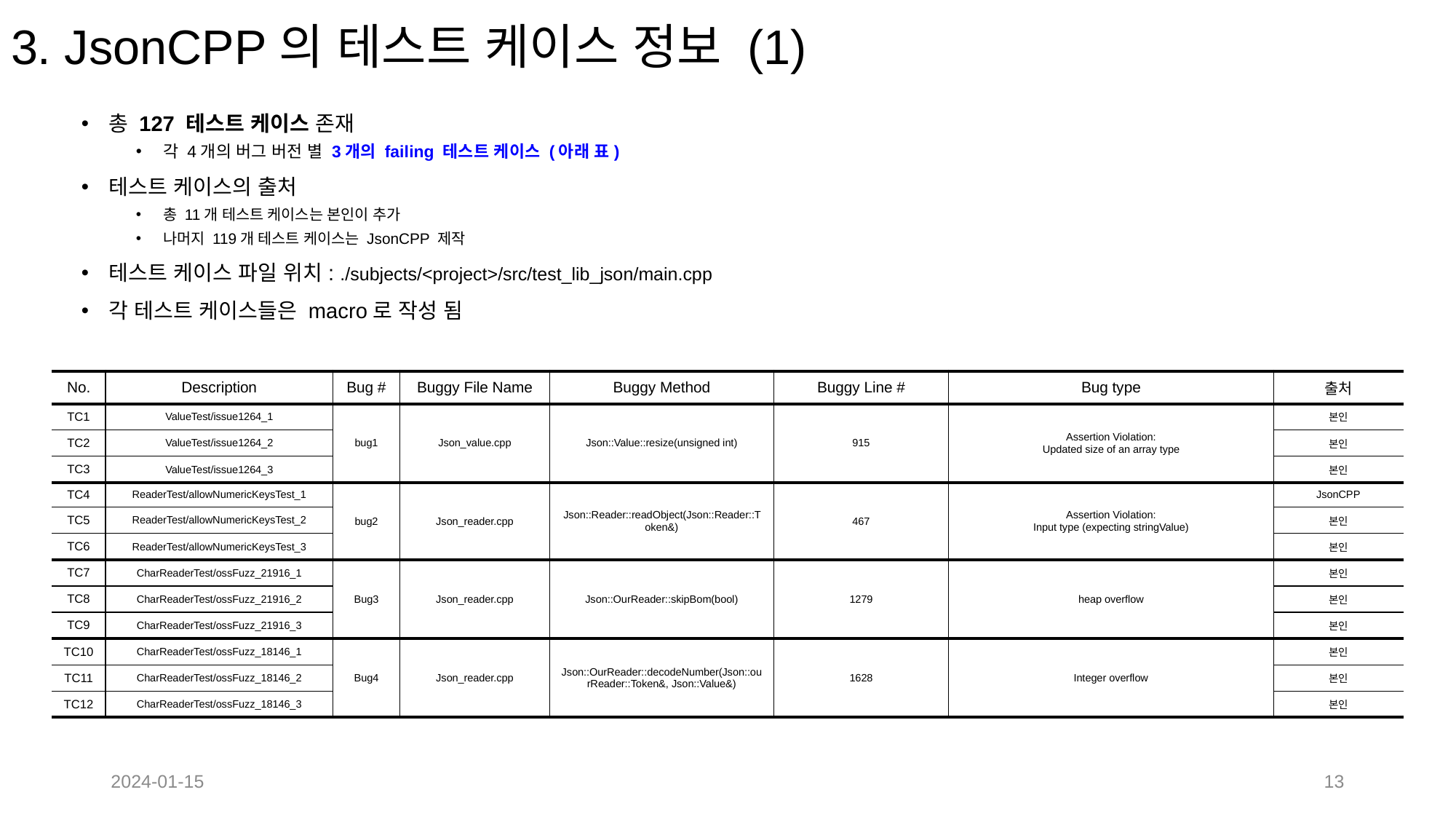

# 3. JsonCPP의 테스트 케이스 정보 (1)
총 127 테스트 케이스 존재
각 4개의 버그 버전 별 3개의 failing 테스트 케이스 (아래 표)
테스트 케이스의 출처
총 11개 테스트 케이스는 본인이 추가
나머지 119개 테스트 케이스는 JsonCPP 제작
테스트 케이스 파일 위치: ./subjects/<project>/src/test_lib_json/main.cpp
각 테스트 케이스들은 macro로 작성 됨
| No. | Description | Bug # | Buggy File Name | Buggy Method | Buggy Line # | Bug type | 출처 |
| --- | --- | --- | --- | --- | --- | --- | --- |
| TC1 | ValueTest/issue1264\_1 | bug1 | Json\_value.cpp | Json::Value::resize(unsigned int) | 915 | Assertion Violation: Updated size of an array type | 본인 |
| TC2 | ValueTest/issue1264\_2 |  |  |  |  |  | 본인 |
| TC3 | ValueTest/issue1264\_3 |  |  |  |  |  | 본인 |
| TC4 | ReaderTest/allowNumericKeysTest\_1 | bug2 | Json\_reader.cpp | Json::Reader::readObject(Json::Reader::Token&) | 467 | Assertion Violation: Input type (expecting stringValue) | JsonCPP |
| TC5 | ReaderTest/allowNumericKeysTest\_2 |  |  |  |  | Fail to Assert Input type (expecting stringValue) | 본인 |
| TC6 | ReaderTest/allowNumericKeysTest\_3 |  |  |  |  |  | 본인 |
| TC7 | CharReaderTest/ossFuzz\_21916\_1 | Bug3 | Json\_reader.cpp | Json::OurReader::skipBom(bool) | 1279 | heap overflow | 본인 |
| TC8 | CharReaderTest/ossFuzz\_21916\_2 |  |  |  |  |  | 본인 |
| TC9 | CharReaderTest/ossFuzz\_21916\_3 |  |  |  |  |  | 본인 |
| TC10 | CharReaderTest/ossFuzz\_18146\_1 | Bug4 | Json\_reader.cpp | Json::OurReader::decodeNumber(Json::ourReader::Token&, Json::Value&) | 1628 | Integer overflow | 본인 |
| TC11 | CharReaderTest/ossFuzz\_18146\_2 |  |  |  |  |  | 본인 |
| TC12 | CharReaderTest/ossFuzz\_18146\_3 |  |  |  |  |  | 본인 |
2024-01-15
13